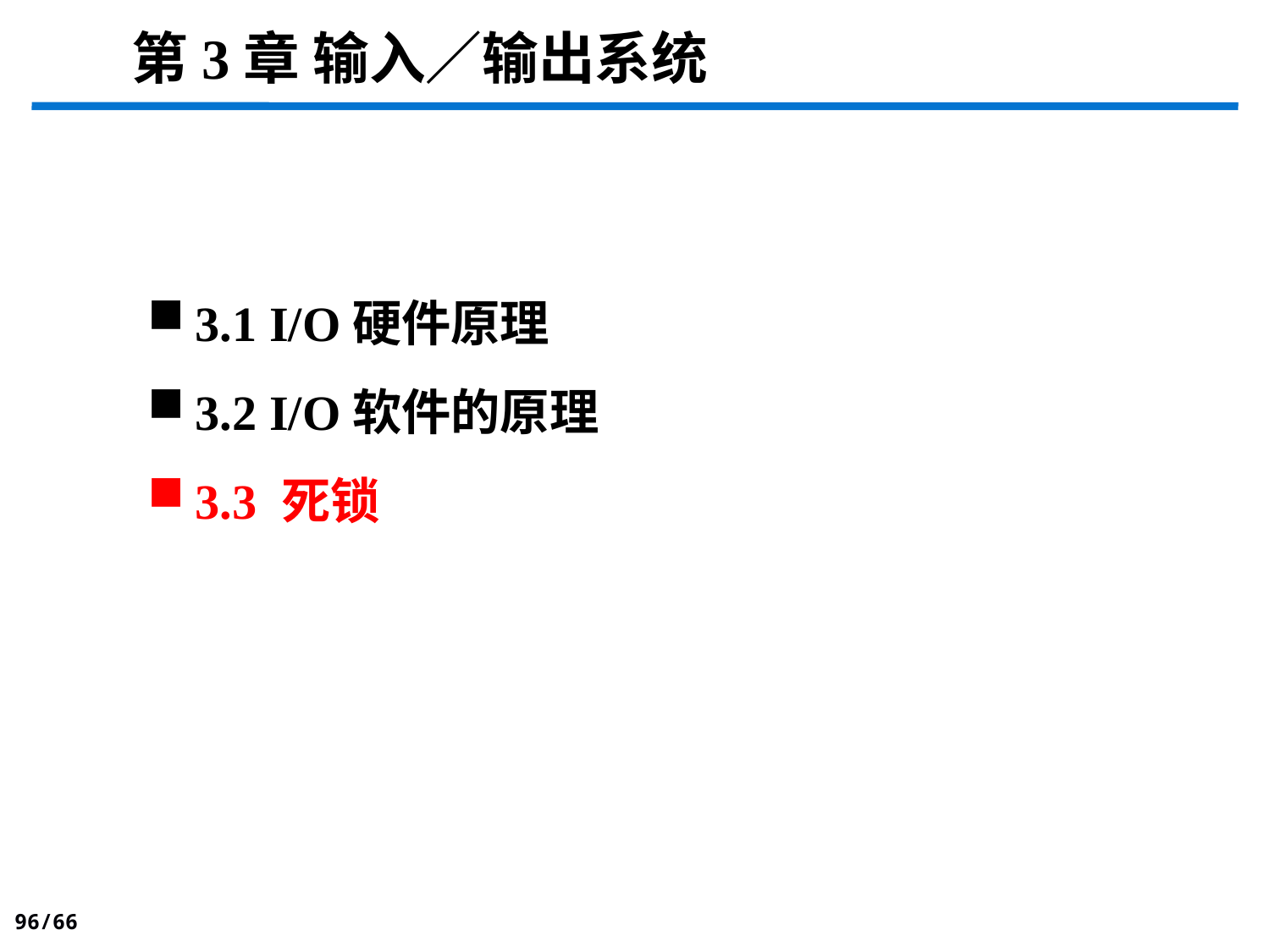

第3章 输入／输出系统
3.1 I/O硬件原理
3.2 I/O软件的原理
3.3 死锁